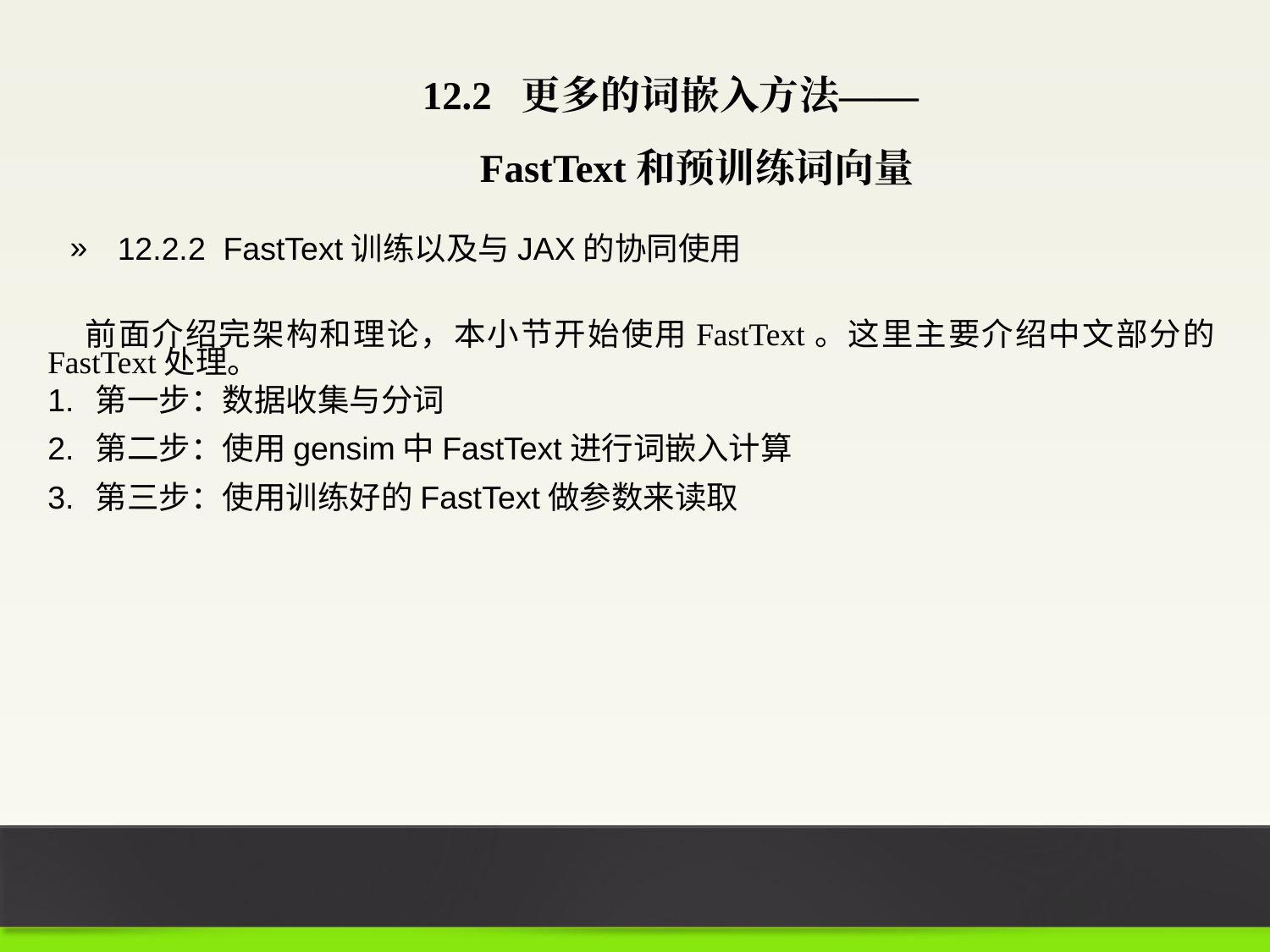

12.2  更多的词嵌入方法——
        FastText和预训练词向量
12.2.2  FastText训练以及与JAX的协同使用
前面介绍完架构和理论，本小节开始使用FastText。这里主要介绍中文部分的FastText处理。
第一步：数据收集与分词
第二步：使用gensim中FastText进行词嵌入计算
第三步：使用训练好的FastText做参数来读取